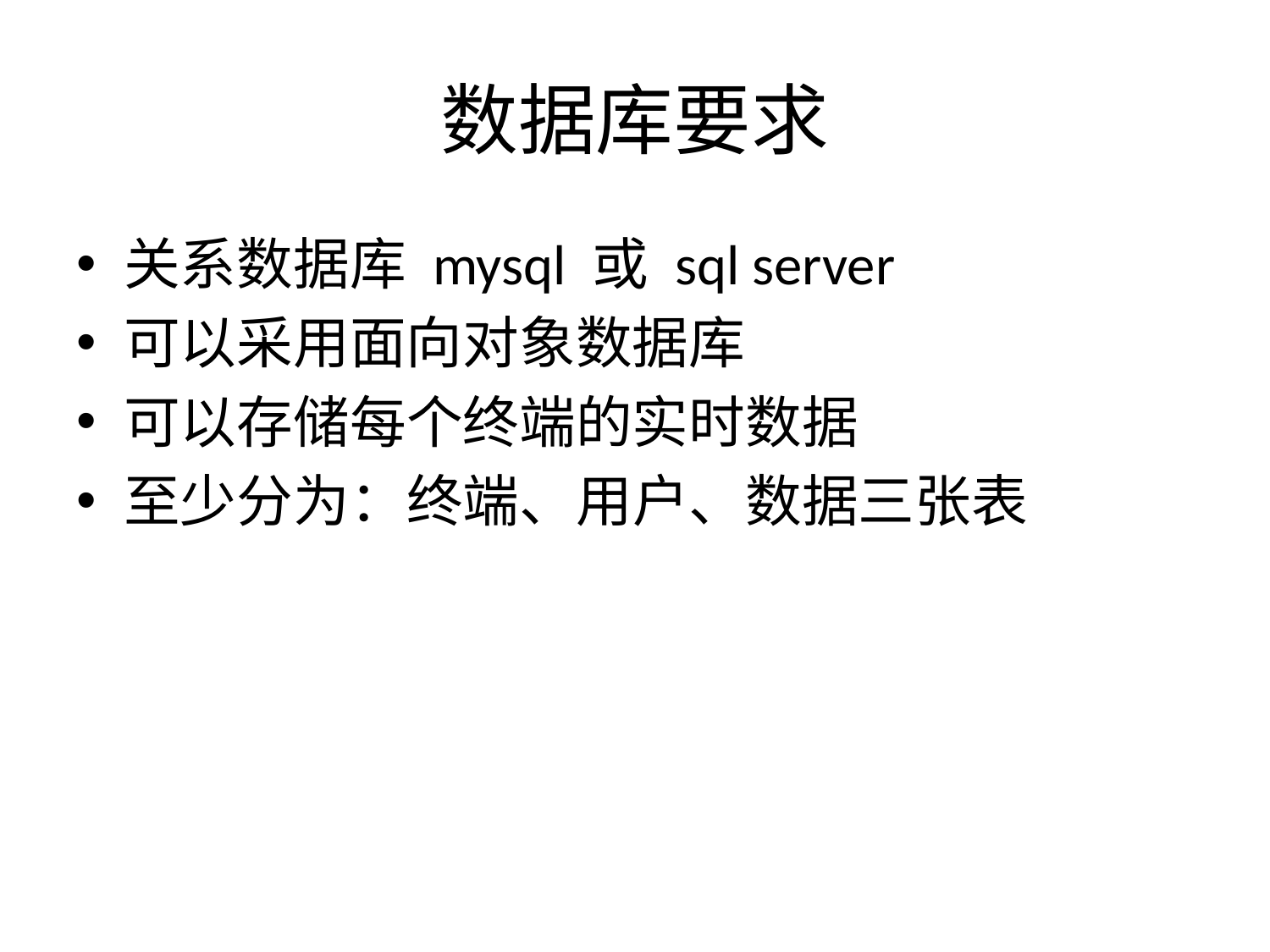

# 数据库要求
关系数据库 mysql 或 sql server
可以采用面向对象数据库
可以存储每个终端的实时数据
至少分为：终端、用户、数据三张表